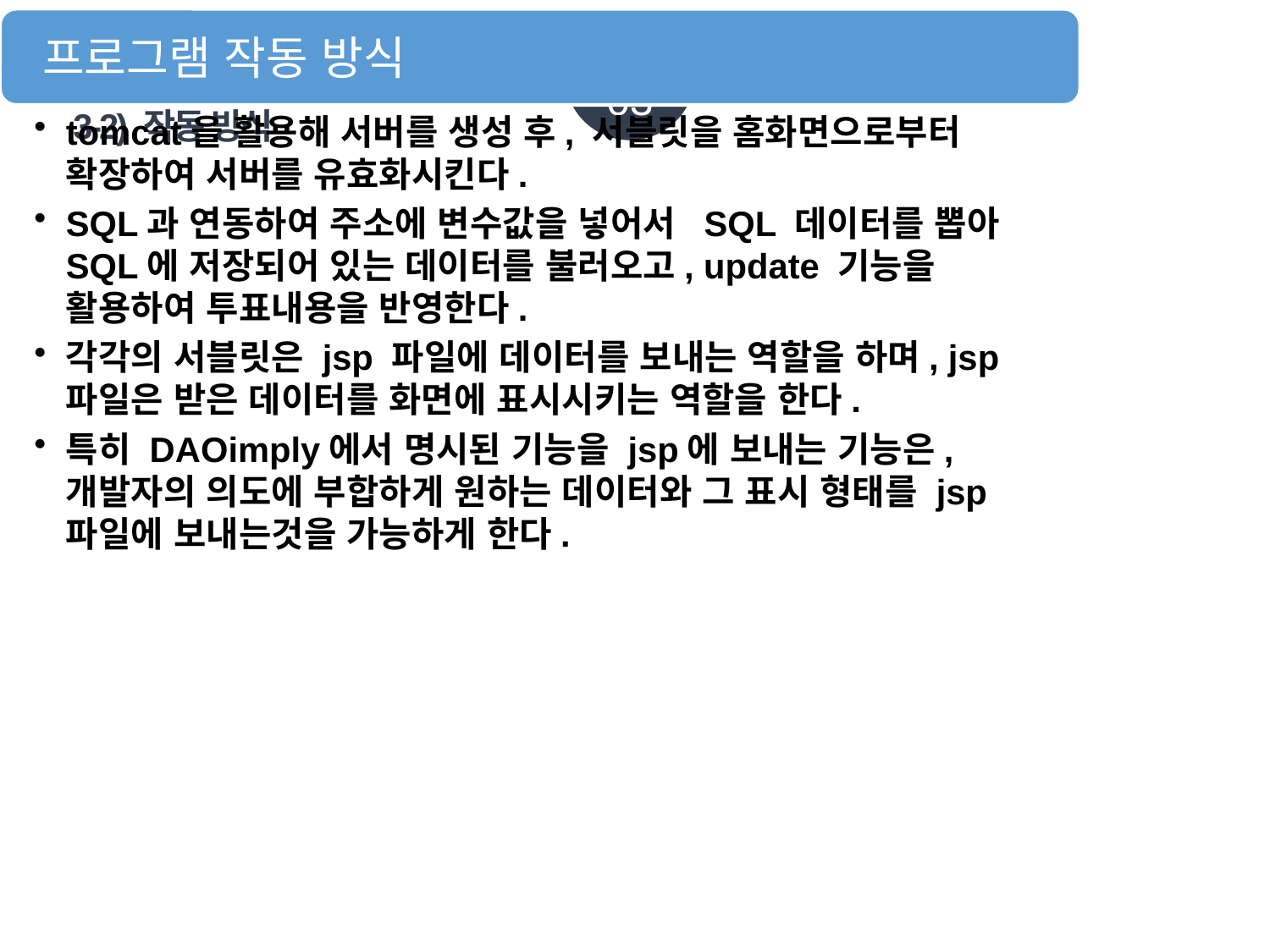

제목을 입력하세요
과목이름이나 영문타이틀
03

3-2) 작동 방식

 프로그램 작동 방식
tomcat을 활용해 서버를 생성 후, 서블릿을 홈화면으로부터 확장하여 서버를 유효화시킨다.
SQL과 연동하여 주소에 변수값을 넣어서  SQL 데이터를 뽑아 SQL에 저장되어 있는 데이터를 불러오고, update 기능을 활용하여 투표내용을 반영한다.
각각의 서블릿은 jsp 파일에 데이터를 보내는 역할을 하며, jsp 파일은 받은 데이터를 화면에 표시시키는 역할을 한다.
특히 DAOimply에서 명시된 기능을 jsp에 보내는 기능은, 개발자의 의도에 부합하게 원하는 데이터와 그 표시 형태를 jsp 파일에 보내는것을 가능하게 한다.